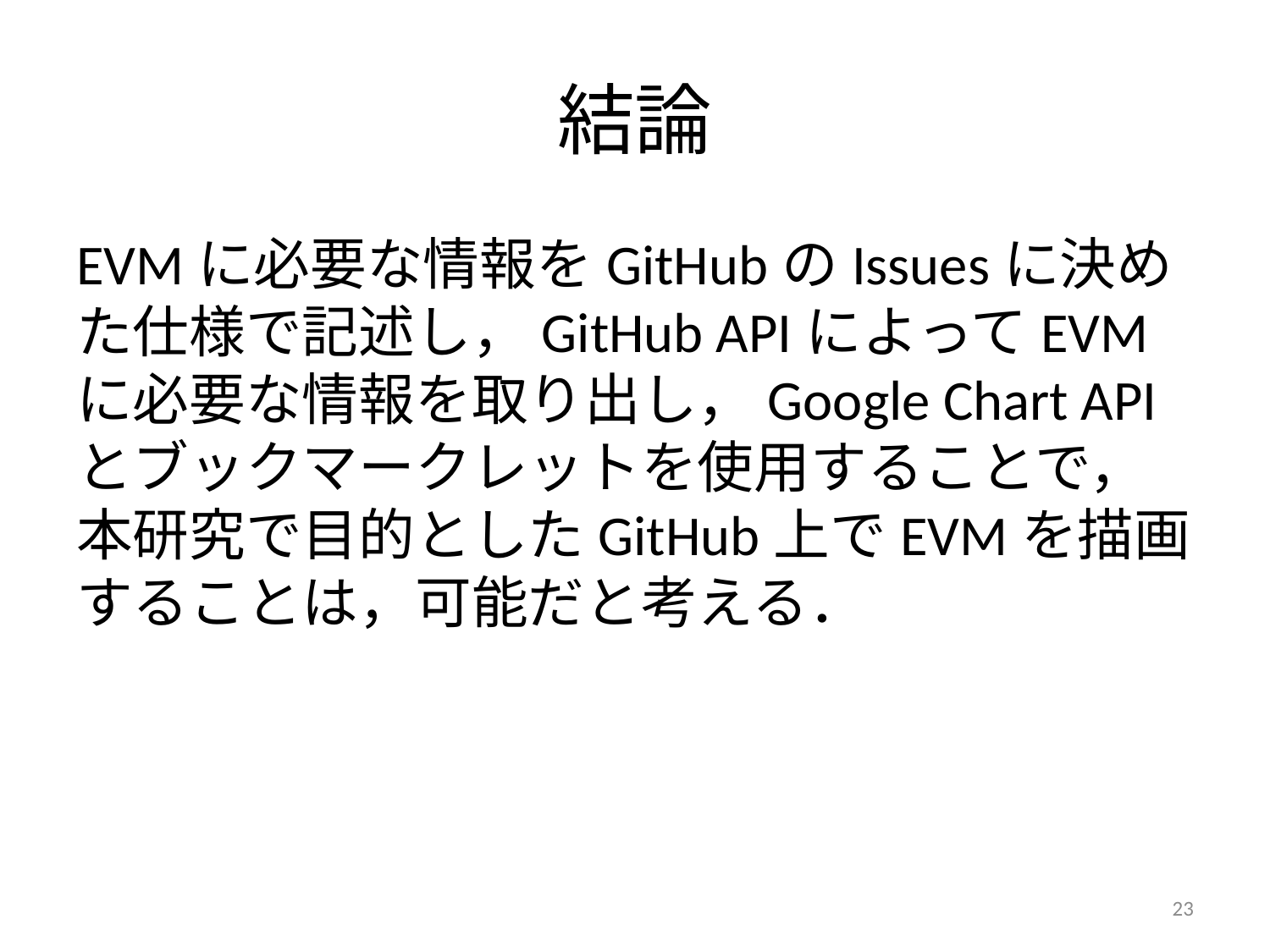

# 結論
EVMに必要な情報をGitHubのIssuesに決めた仕様で記述し，GitHub APIによってEVMに必要な情報を取り出し，Google Chart APIとブックマークレットを使用することで，本研究で目的としたGitHub上でEVMを描画することは，可能だと考える．

23